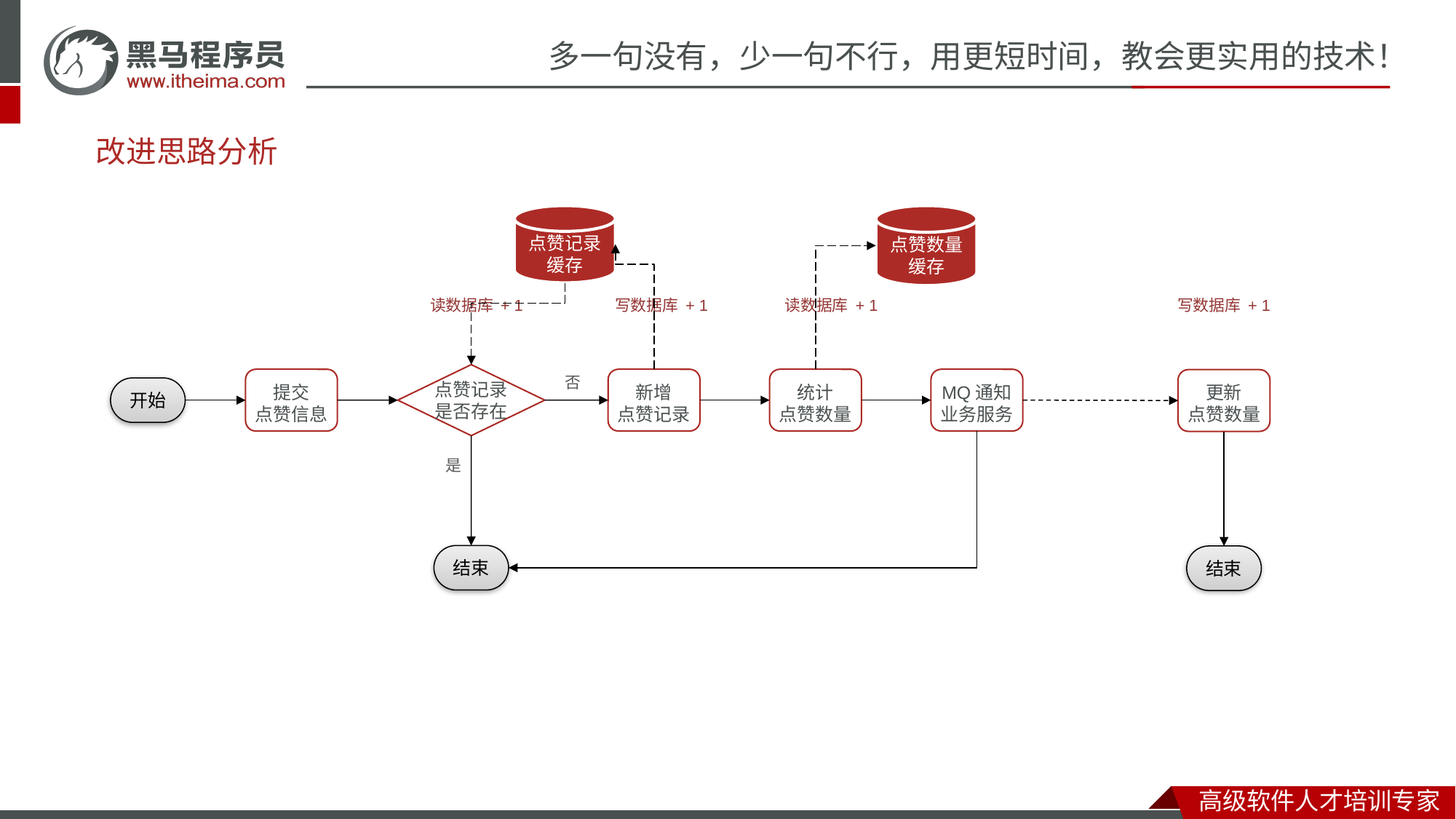

# 改进思路分析
点赞记录
缓存
点赞数量
缓存
写数据库 + 1
读数据库 + 1
写数据库 + 1
读数据库 + 1
点赞记录是否存在
否
提交
点赞信息
新增
点赞记录
统计
点赞数量
MQ通知
业务服务
更新
点赞数量
开始
是
结束
结束